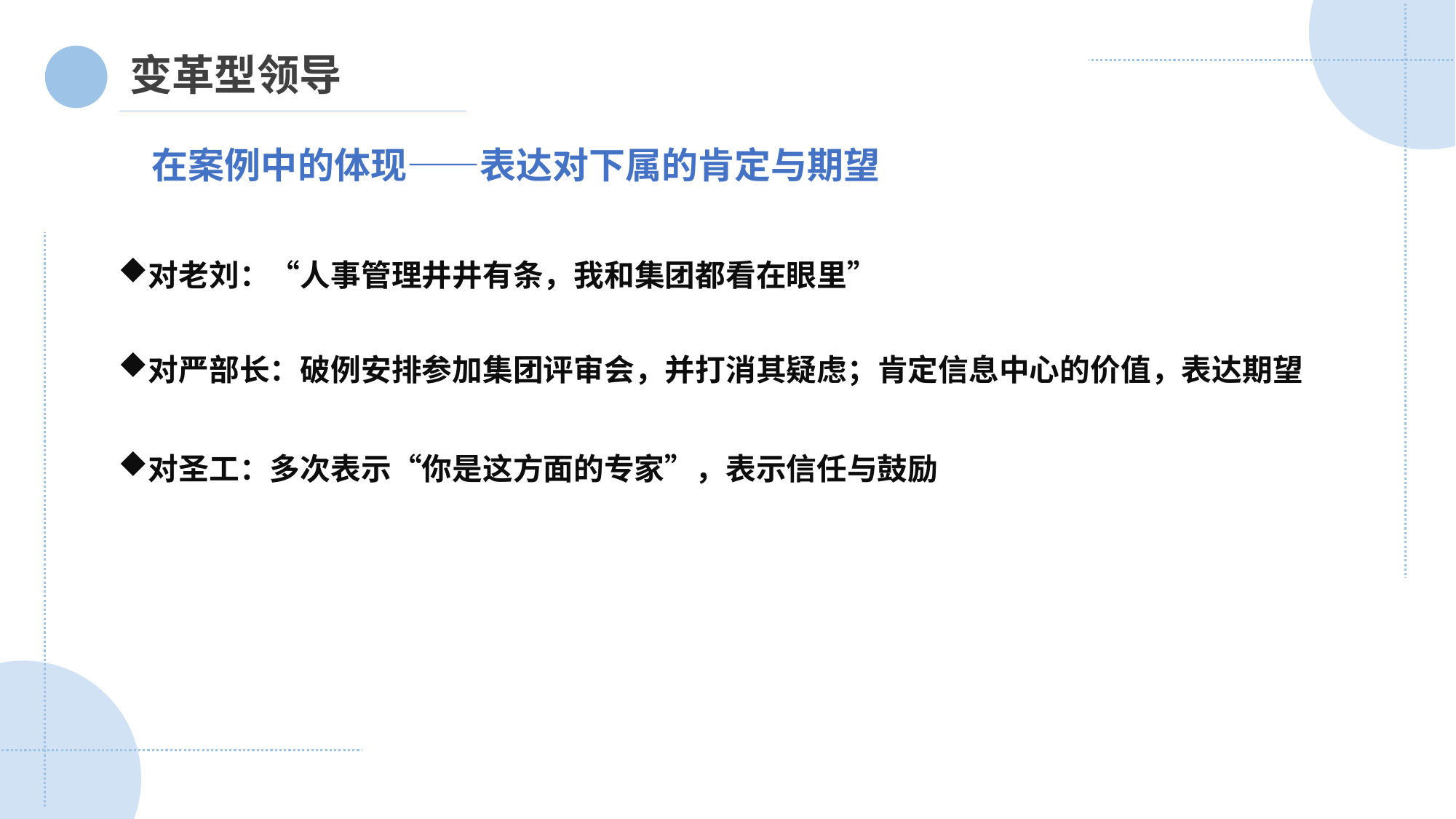

变革型领导

在案例中的体现——表达对下属的肯定与期望
对老刘：“人事管理井井有条，我和集团都看在眼里”
对严部长：破例安排参加集团评审会，并打消其疑虑；肯定信息中心的价值，表达期望
对圣工：多次表示“你是这方面的专家”，表示信任与鼓励